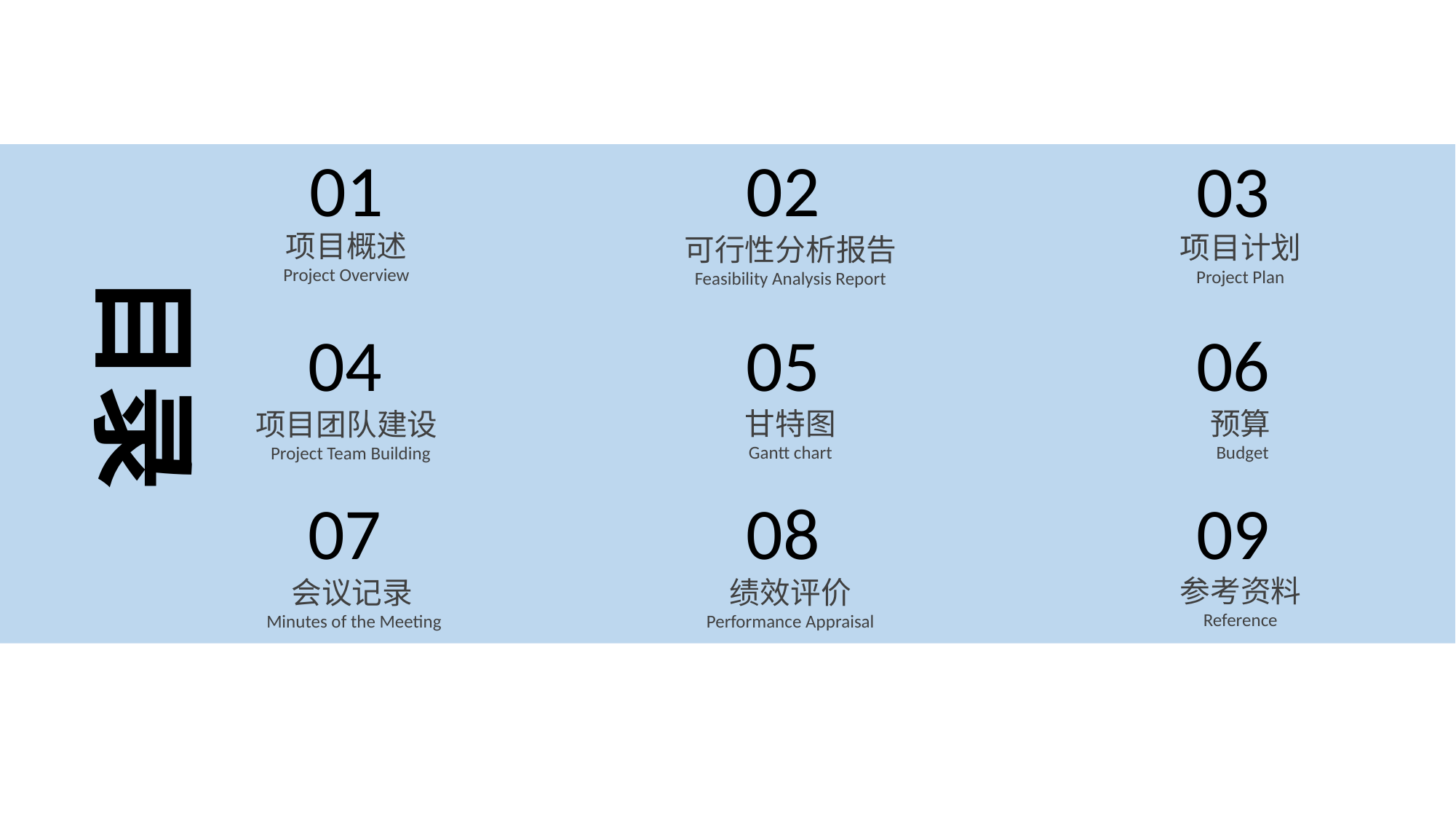

02
可行性分析报告
Feasibility Analysis Report
01
项目概述
Project Overview

03
项目计划
Project Plan

目录
05
06
04
项目团队建设
  Project Team Building
甘特图
 Gantt chart
预算
 Budget
07
08
09
参考资料
 Reference
会议记录
 Minutes of the Meeting
绩效评价
 Performance Appraisal